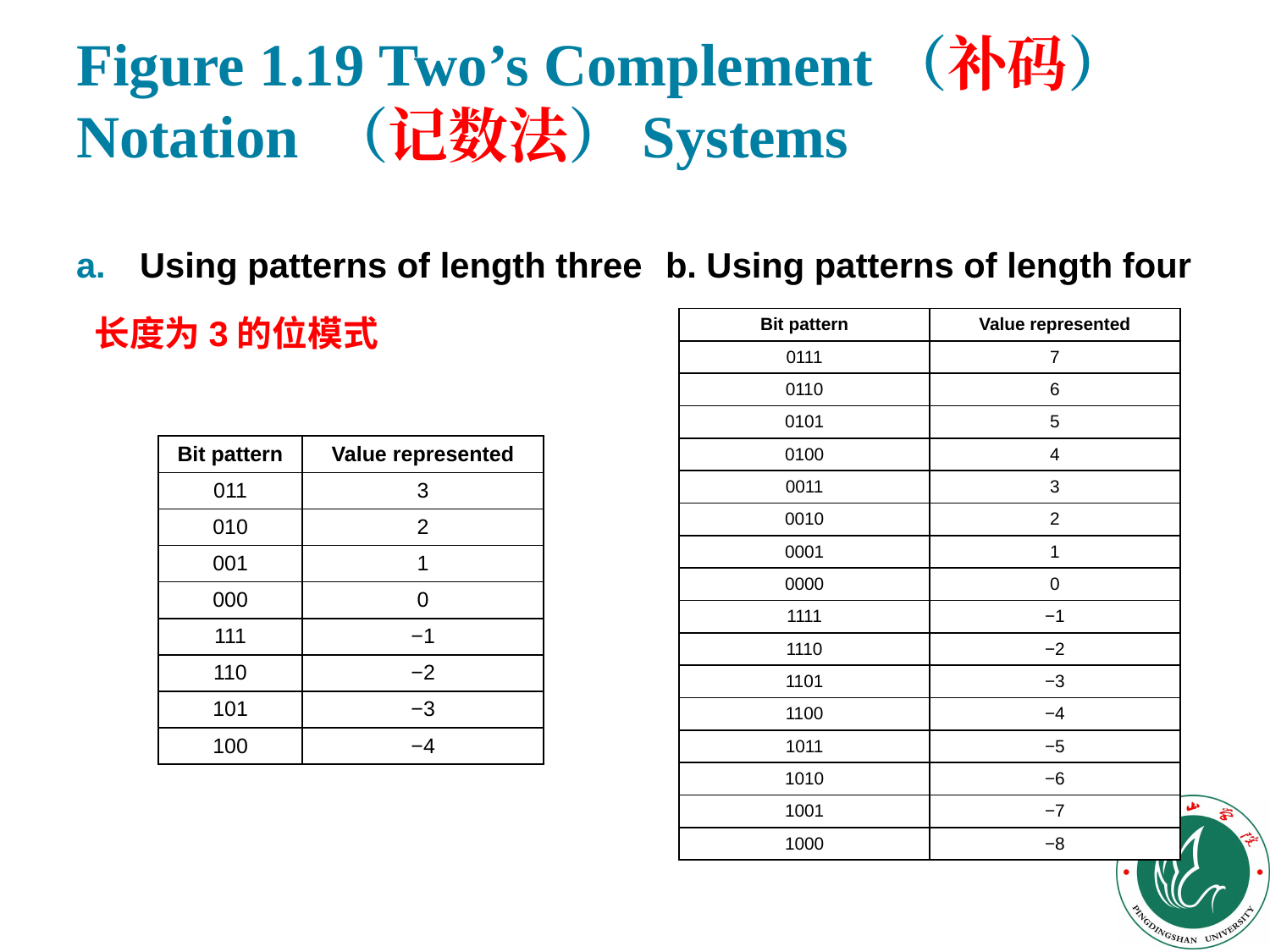

# Figure 1.19 Two’s Complement（补码） Notation （记数法）Systems
Using patterns of length three
 长度为3的位模式
b. Using patterns of length four
| Bit pattern | Value represented |
| --- | --- |
| 0111 | 7 |
| 0110 | 6 |
| 0101 | 5 |
| 0100 | 4 |
| 0011 | 3 |
| 0010 | 2 |
| 0001 | 1 |
| 0000 | 0 |
| 1111 | −1 |
| 1110 | −2 |
| 1101 | −3 |
| 1100 | −4 |
| 1011 | −5 |
| 1010 | −6 |
| 1001 | −7 |
| 1000 | −8 |
| Bit pattern | Value represented |
| --- | --- |
| 011 | 3 |
| 010 | 2 |
| 001 | 1 |
| 000 | 0 |
| 111 | −1 |
| 110 | −2 |
| 101 | −3 |
| 100 | −4 |